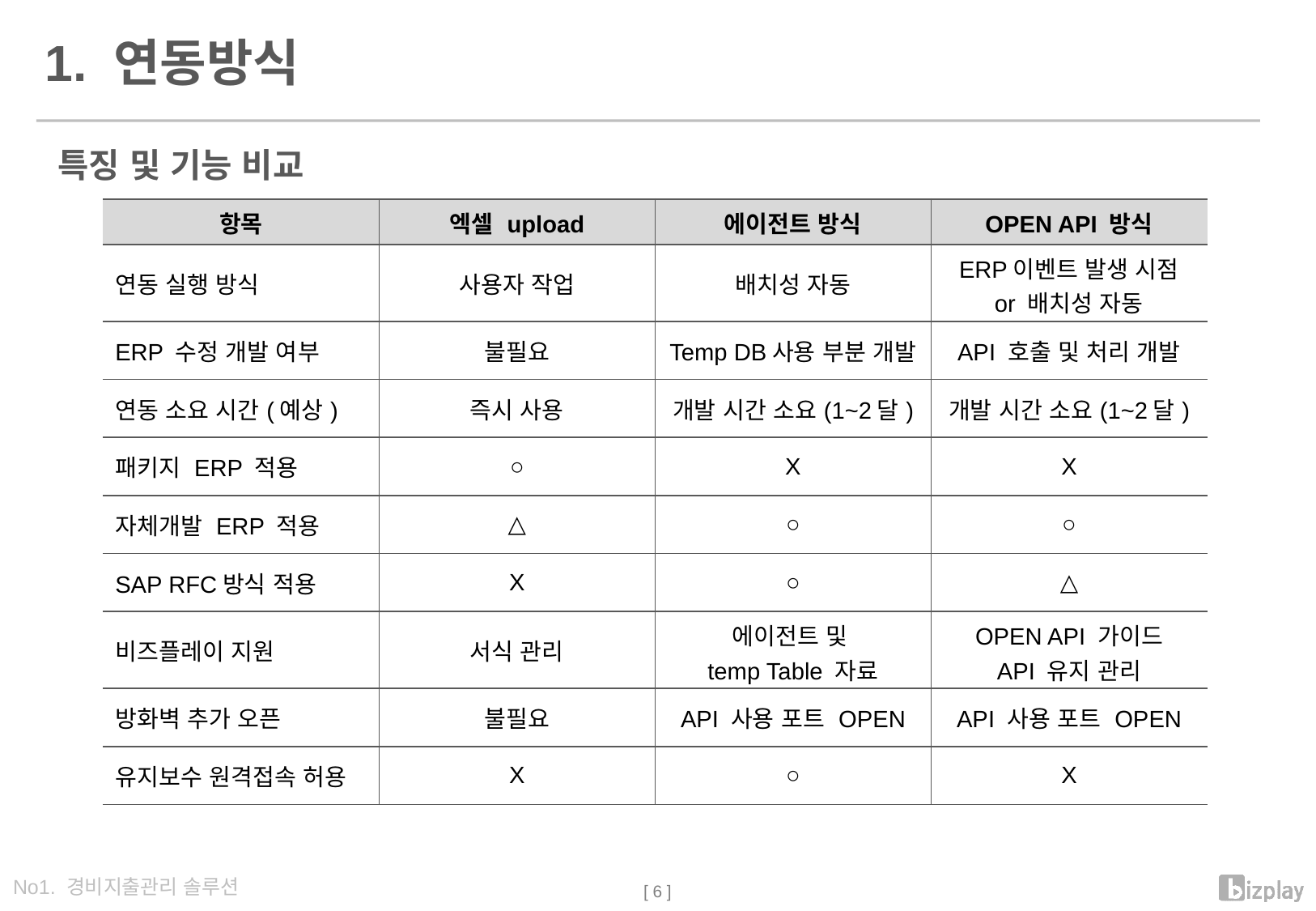

1. 연동방식
특징 및 기능 비교
| 항목 | 엑셀 upload | 에이전트 방식 | OPEN API 방식 |
| --- | --- | --- | --- |
| 연동 실행 방식 | 사용자 작업 | 배치성 자동 | ERP이벤트 발생 시점 or 배치성 자동 |
| ERP 수정 개발 여부 | 불필요 | Temp DB사용 부분 개발 | API 호출 및 처리 개발 |
| 연동 소요 시간(예상) | 즉시 사용 | 개발 시간 소요(1~2달) | 개발 시간 소요(1~2달) |
| 패키지 ERP 적용 | ○ | X | X |
| 자체개발 ERP 적용 | △ | ○ | ○ |
| SAP RFC방식 적용 | X | ○ | △ |
| 비즈플레이 지원 | 서식 관리 | 에이전트 및 temp Table 자료 | OPEN API 가이드 API 유지 관리 |
| 방화벽 추가 오픈 | 불필요 | API 사용 포트 OPEN | API 사용 포트 OPEN |
| 유지보수 원격접속 허용 | X | ○ | X |